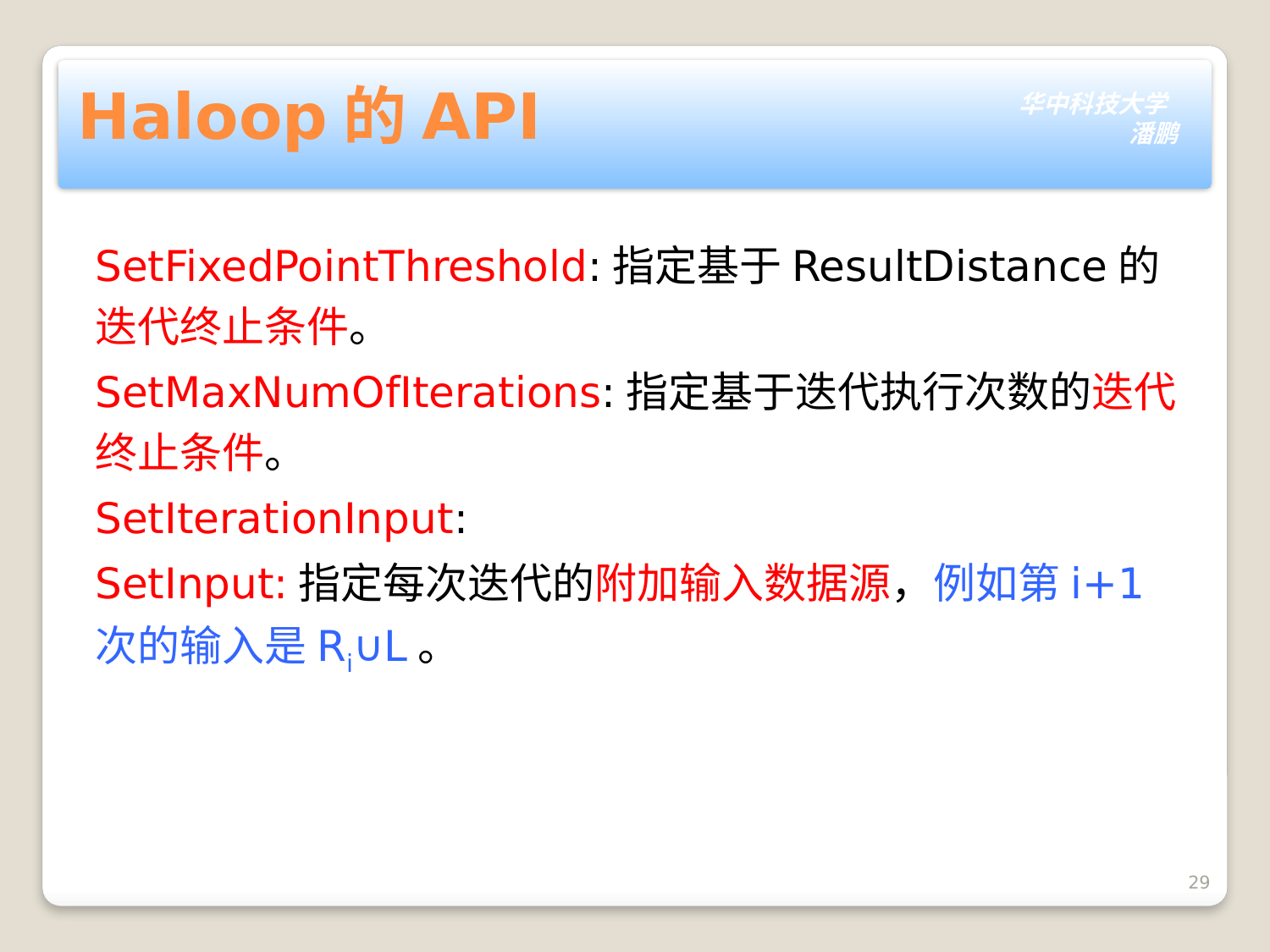

# Haloop的API
SetFixedPointThreshold:指定基于ResultDistance的迭代终止条件。
SetMaxNumOfIterations:指定基于迭代执行次数的迭代终止条件。
SetIterationInput:
SetInput:指定每次迭代的附加输入数据源，例如第i+1次的输入是Ri∪L。
29